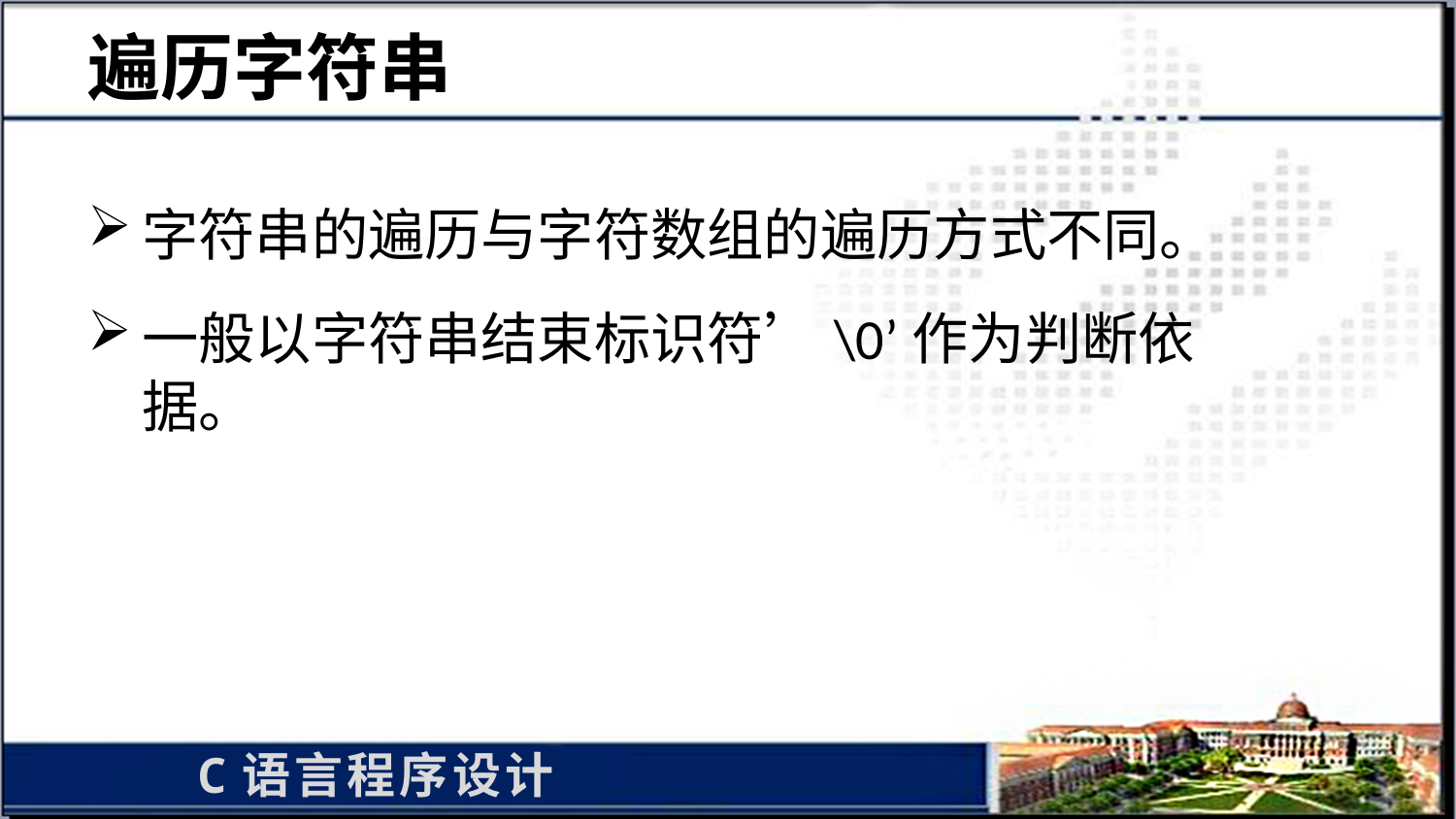

# 遍历字符串
字符串的遍历与字符数组的遍历方式不同。
一般以字符串结束标识符’\0’作为判断依据。